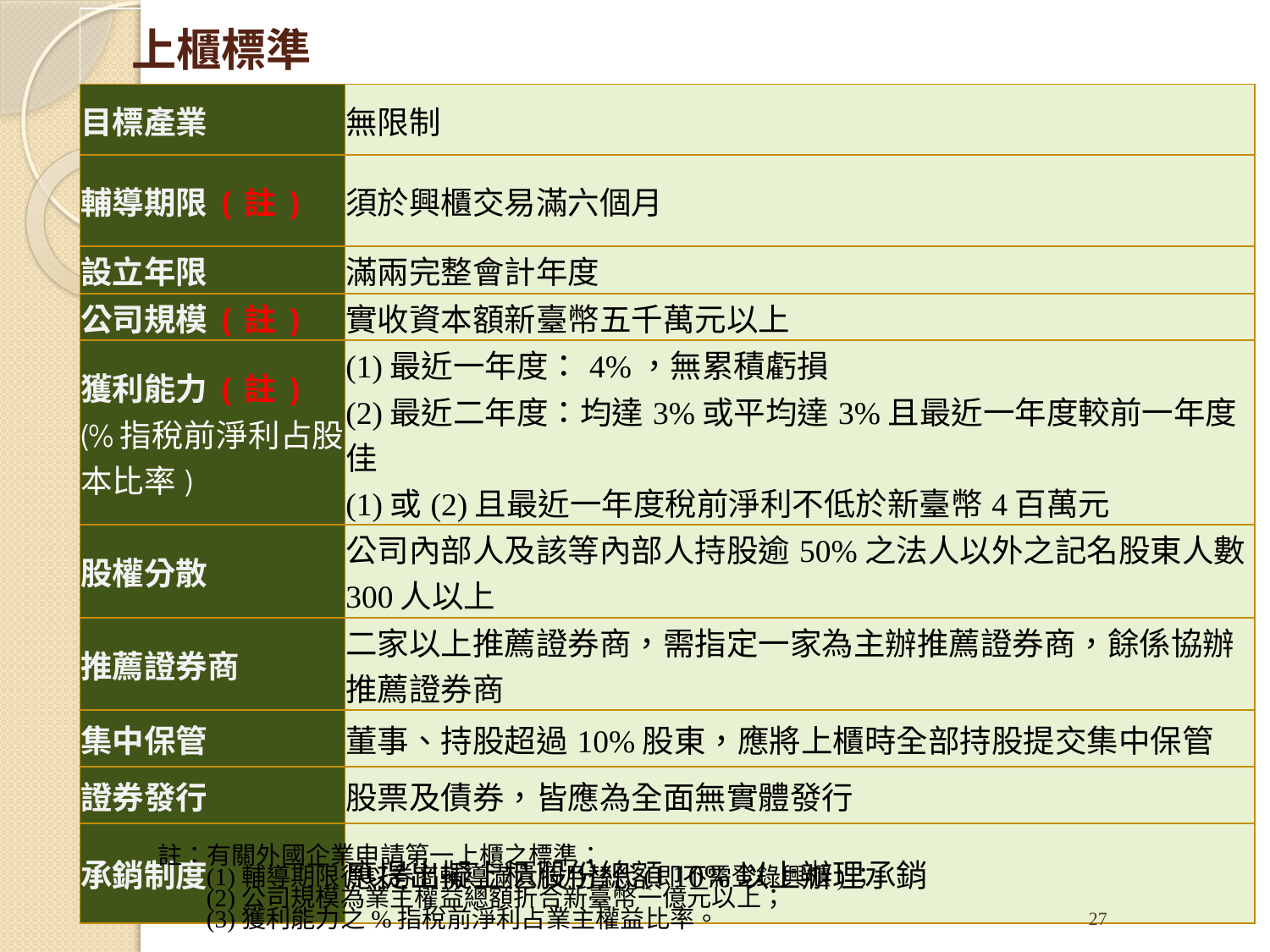

# 上櫃標準
|  |  |
| --- | --- |
| 目標產業 | 無限制 |
| 輔導期限(註) | 須於興櫃交易滿六個月 |
| 設立年限 | 滿兩完整會計年度 |
| 公司規模(註) | 實收資本額新臺幣五千萬元以上 |
| 獲利能力(註) (%指稅前淨利占股本比率) | (1)最近一年度：4%，無累積虧損 (2)最近二年度：均達3%或平均達3%且最近一年度較前一年度佳 (1)或(2)且最近一年度稅前淨利不低於新臺幣4百萬元 |
| 股權分散 | 公司內部人及該等內部人持股逾50%之法人以外之記名股東人數300人以上 |
| 推薦證券商 | 二家以上推薦證券商，需指定一家為主辦推薦證券商，餘係協辦推薦證券商 |
| 集中保管 | 董事、持股超過10%股東，應將上櫃時全部持股提交集中保管 |
| 證券發行 | 股票及債券，皆應為全面無實體發行 |
| 承銷制度 | 應提出擬上櫃股份總額10%以上辦理承銷 |
註：有關外國企業申請第一上櫃之標準：
        (1)輔導期限得以券商輔導滿六個月替代(即不需登錄興櫃)；
        (2)公司規模為業主權益總額折合新臺幣一億元以上；
        (3)獲利能力之%指稅前淨利占業主權益比率。
27